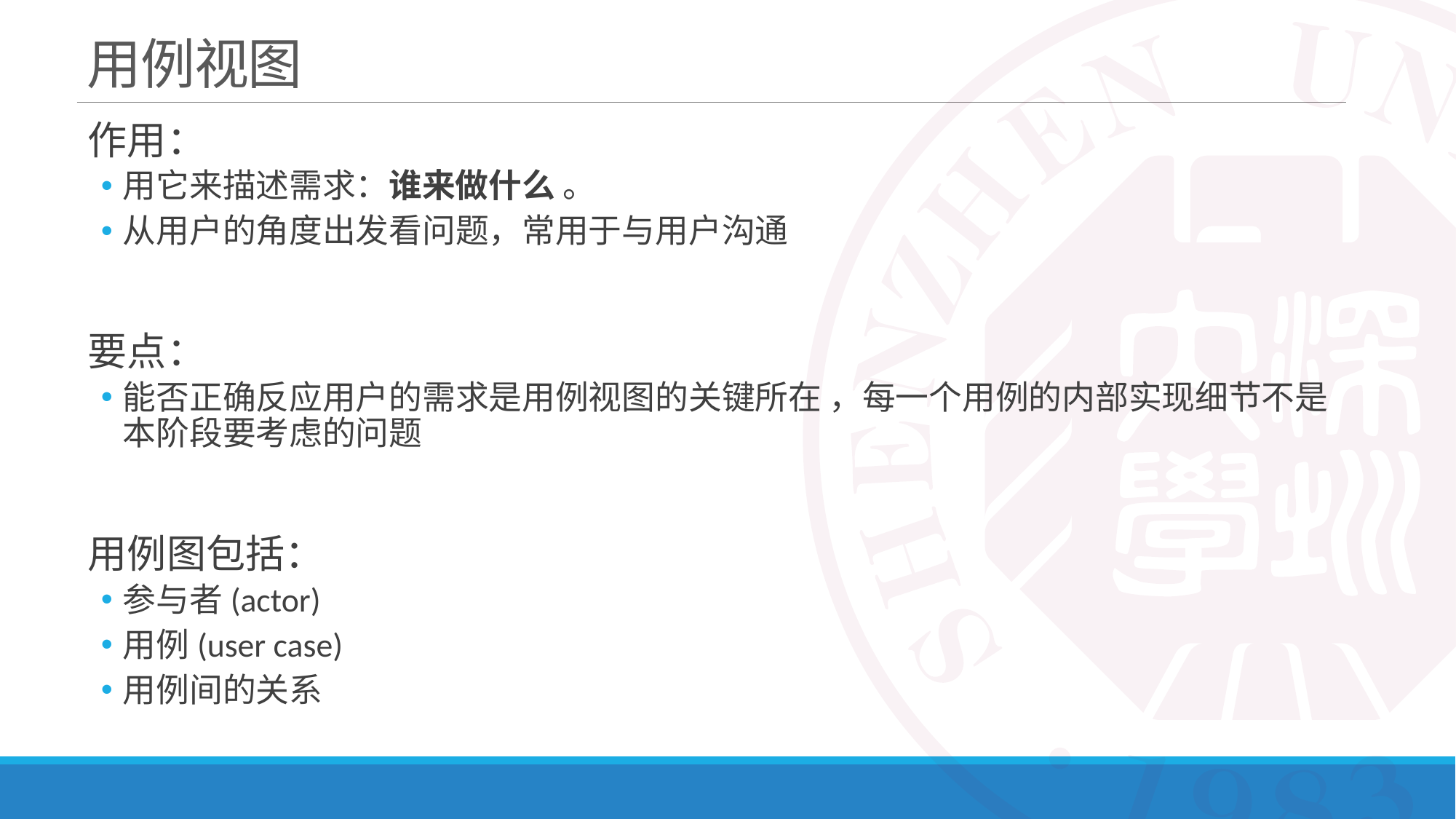

# 用例视图
作用：
用它来描述需求：谁来做什么 。
从用户的角度出发看问题，常用于与用户沟通

要点：
能否正确反应用户的需求是用例视图的关键所在 ，每一个用例的内部实现细节不是本阶段要考虑的问题

用例图包括：
参与者(actor)
用例(user case)
用例间的关系